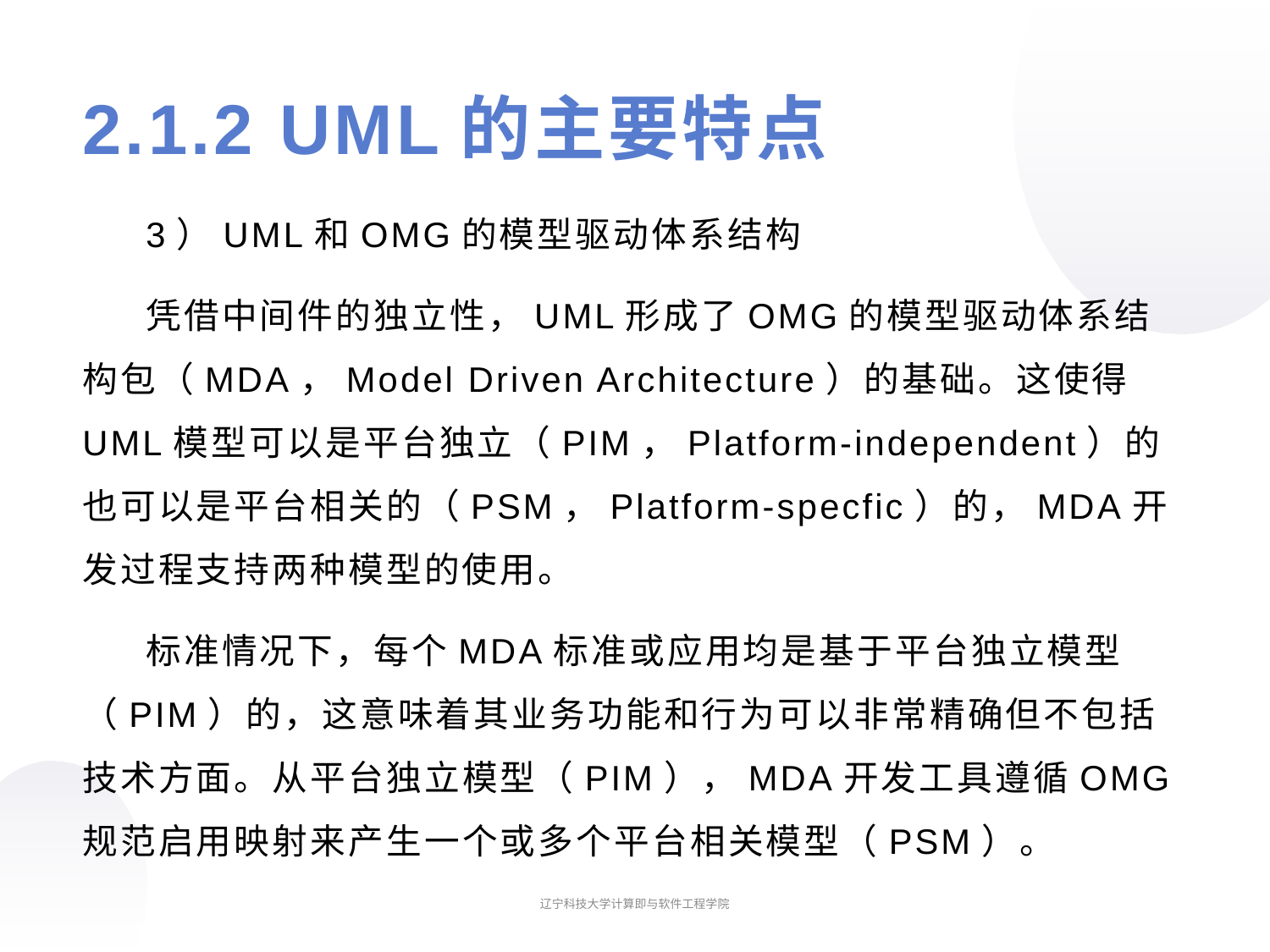

# 2.1.2 UML的主要特点
3）UML和OMG的模型驱动体系结构
凭借中间件的独立性，UML形成了OMG的模型驱动体系结构包（MDA，Model Driven Architecture）的基础。这使得UML模型可以是平台独立（PIM，Platform-independent）的也可以是平台相关的（PSM，Platform-specfic）的，MDA开发过程支持两种模型的使用。
标准情况下，每个MDA标准或应用均是基于平台独立模型（PIM）的，这意味着其业务功能和行为可以非常精确但不包括技术方面。从平台独立模型（PIM），MDA开发工具遵循OMG规范启用映射来产生一个或多个平台相关模型（PSM）。

辽宁科技大学计算即与软件工程学院
16